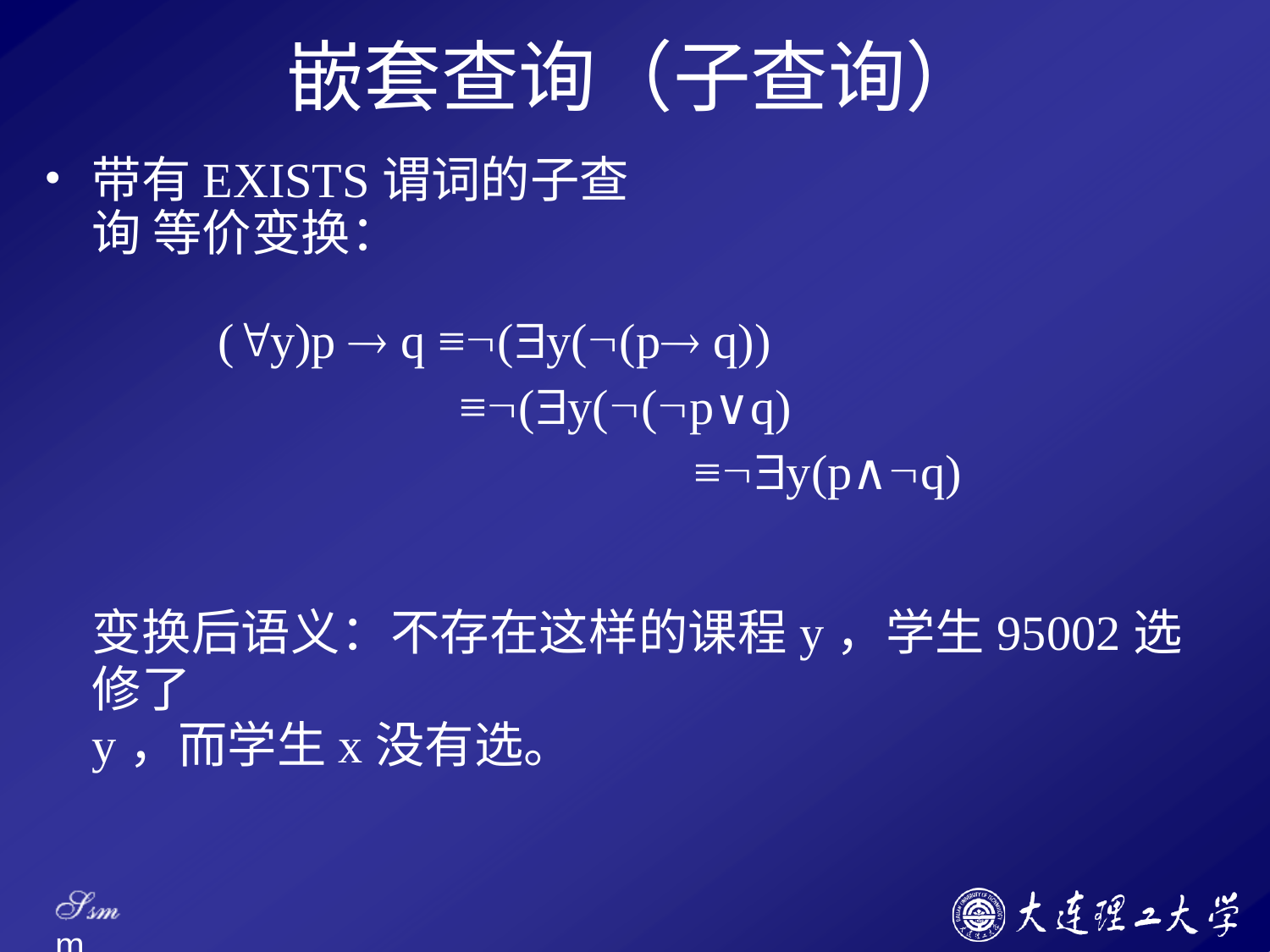

# 嵌套查询（子查询）
带有EXISTS谓词的子查询 等价变换：

(∀y)p → q ≡¬(∃y(¬(p→ q))
≡¬(∃y(¬(¬p∨q)
≡¬∃y(p∧¬q)

变换后语义：不存在这样的课程y，学生95002选修了
y，而学生x没有选。

Ssm